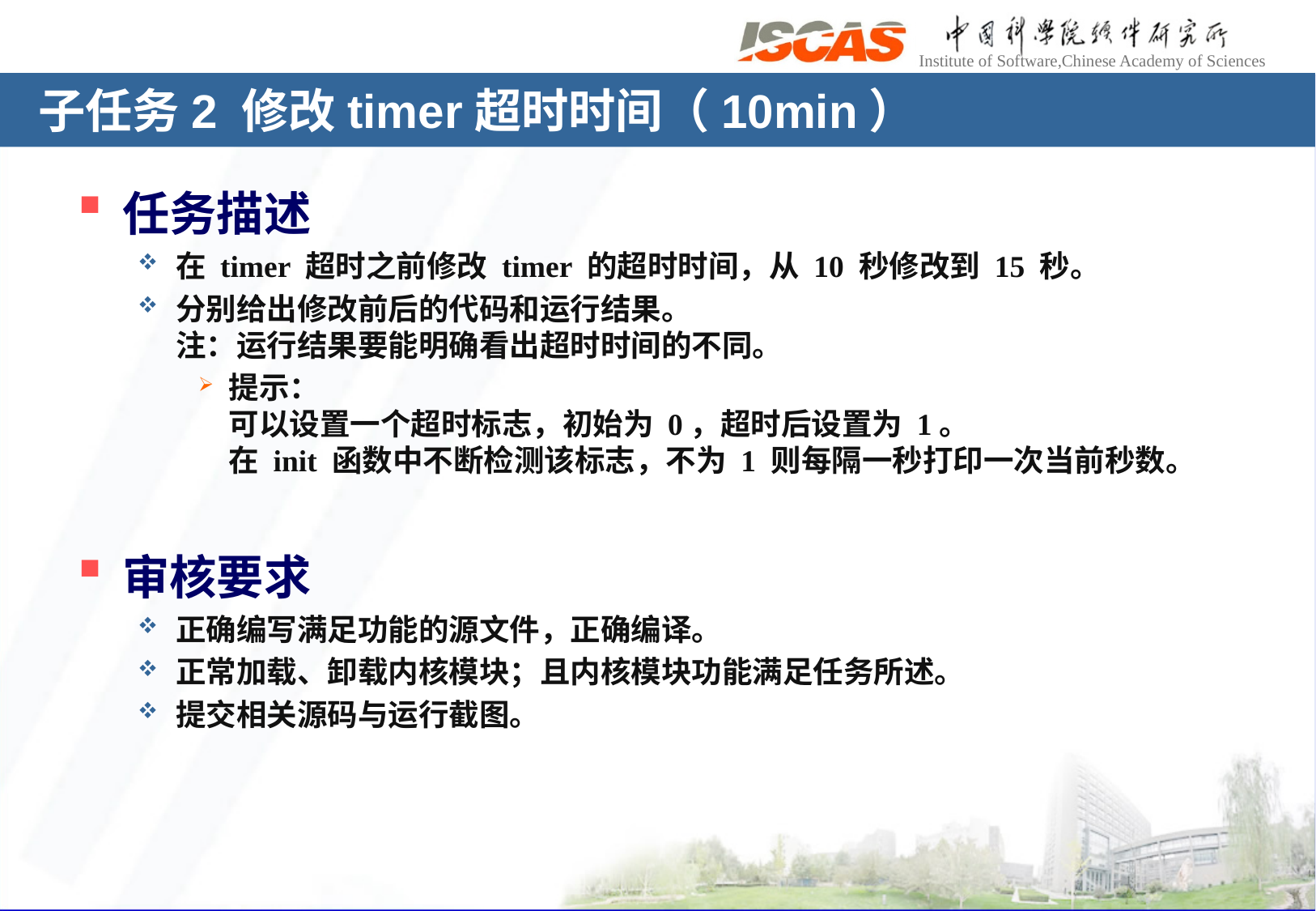

# 子任务2 修改timer超时时间（10min）
任务描述
在 timer 超时之前修改 timer 的超时时间，从 10 秒修改到 15 秒。
分别给出修改前后的代码和运行结果。
注：运行结果要能明确看出超时时间的不同。
提示：
可以设置一个超时标志，初始为 0，超时后设置为 1。
在 init 函数中不断检测该标志，不为 1 则每隔一秒打印一次当前秒数。
审核要求
正确编写满足功能的源文件，正确编译。
正常加载、卸载内核模块；且内核模块功能满足任务所述。
提交相关源码与运行截图。